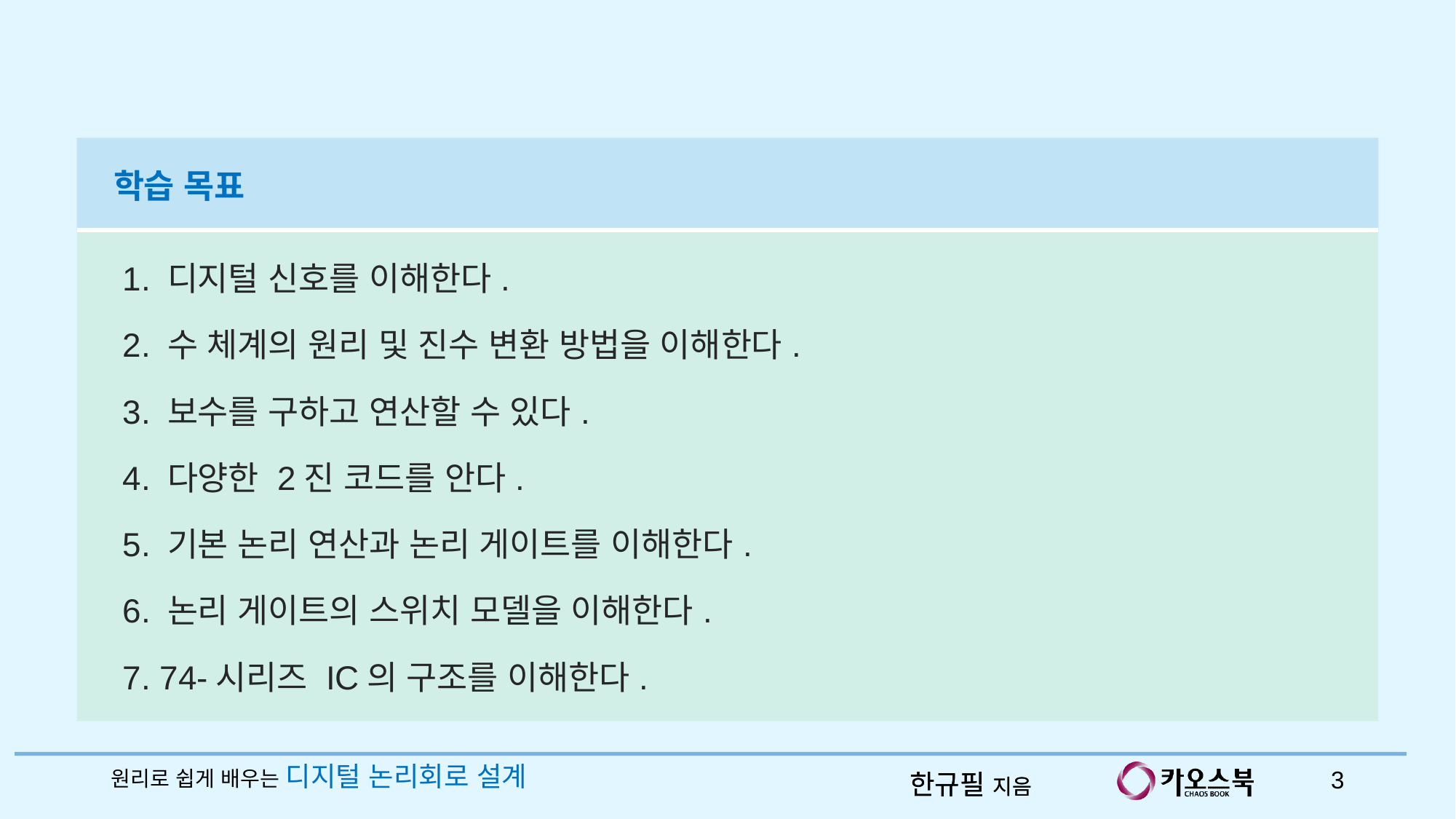

| 학습 목표 |
| --- |
| 1. 디지털 신호를 이해한다. 2. 수 체계의 원리 및 진수 변환 방법을 이해한다. 3. 보수를 구하고 연산할 수 있다. 4. 다양한 2진 코드를 안다. 5. 기본 논리 연산과 논리 게이트를 이해한다. 6. 논리 게이트의 스위치 모델을 이해한다. 7. 74-시리즈 IC의 구조를 이해한다. |
원리로 쉽게 배우는 디지털 논리회로 설계
3